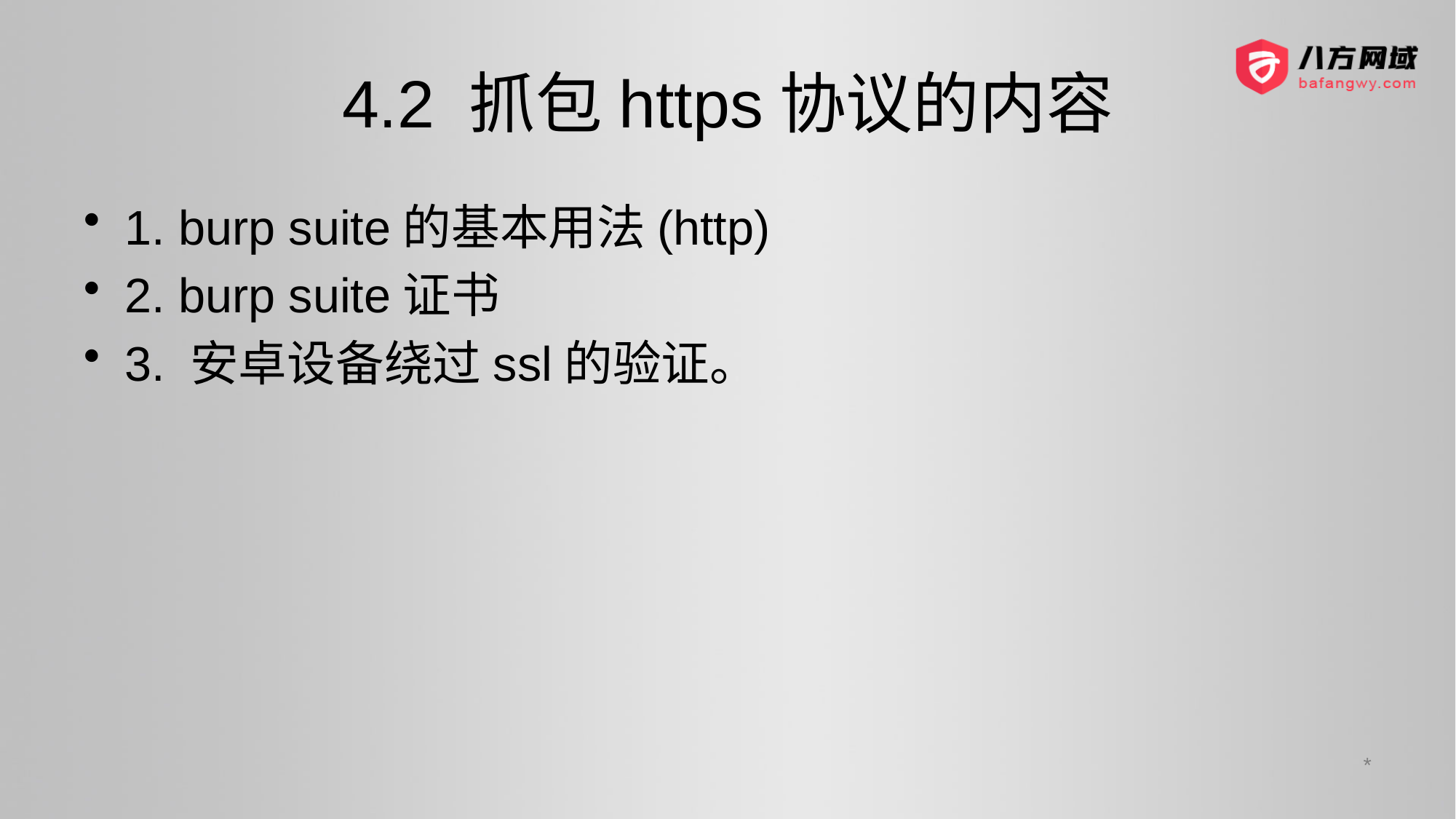

# 4.2 抓包https协议的内容
1. burp suite的基本用法(http)
2. burp suite证书
3. 安卓设备绕过ssl的验证。
*